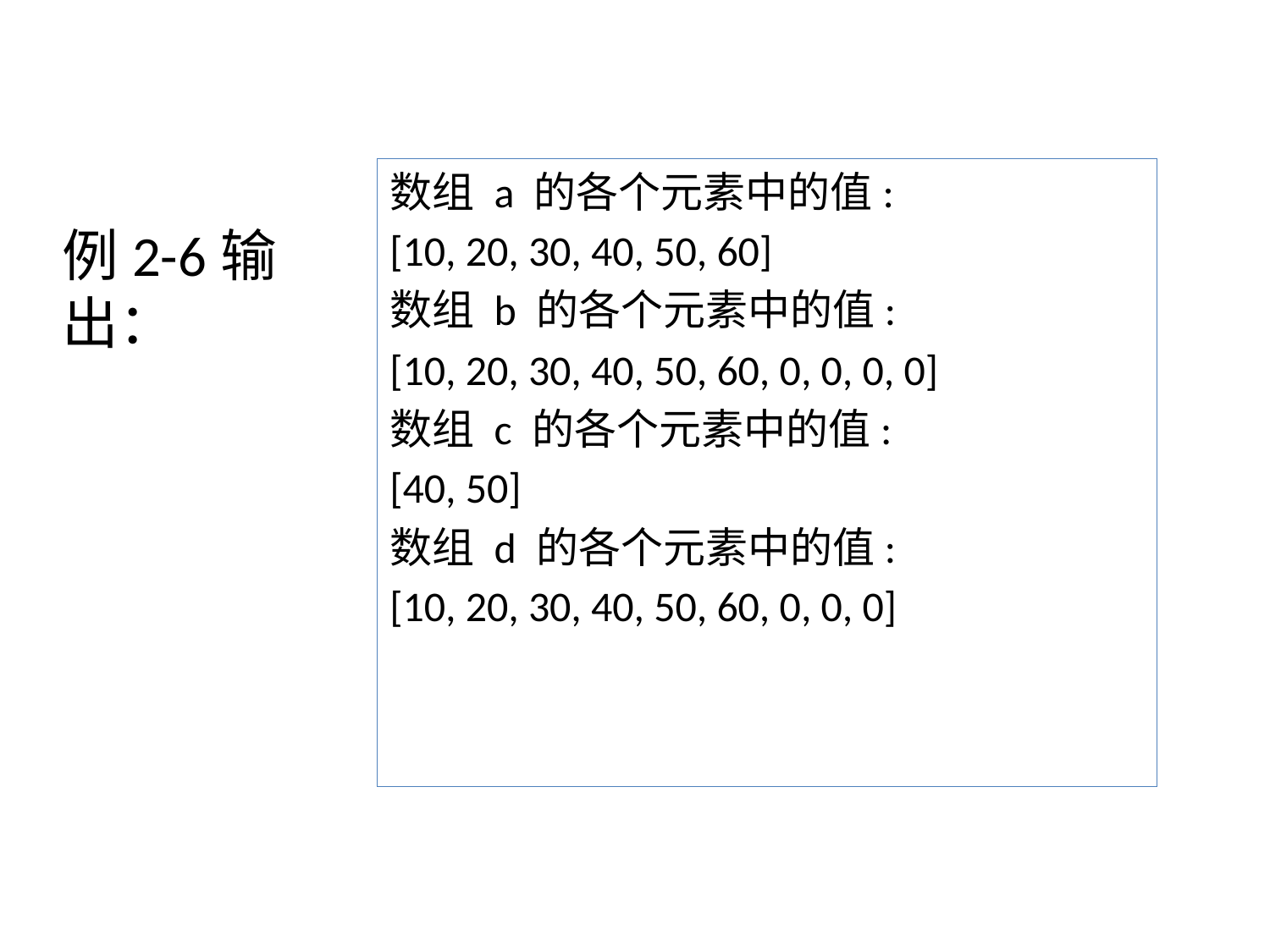

数组 a 的各个元素中的值:
[10, 20, 30, 40, 50, 60]
数组 b 的各个元素中的值:
[10, 20, 30, 40, 50, 60, 0, 0, 0, 0]
数组 c 的各个元素中的值:
[40, 50]
数组 d 的各个元素中的值:
[10, 20, 30, 40, 50, 60, 0, 0, 0]
# 例2-6输出：